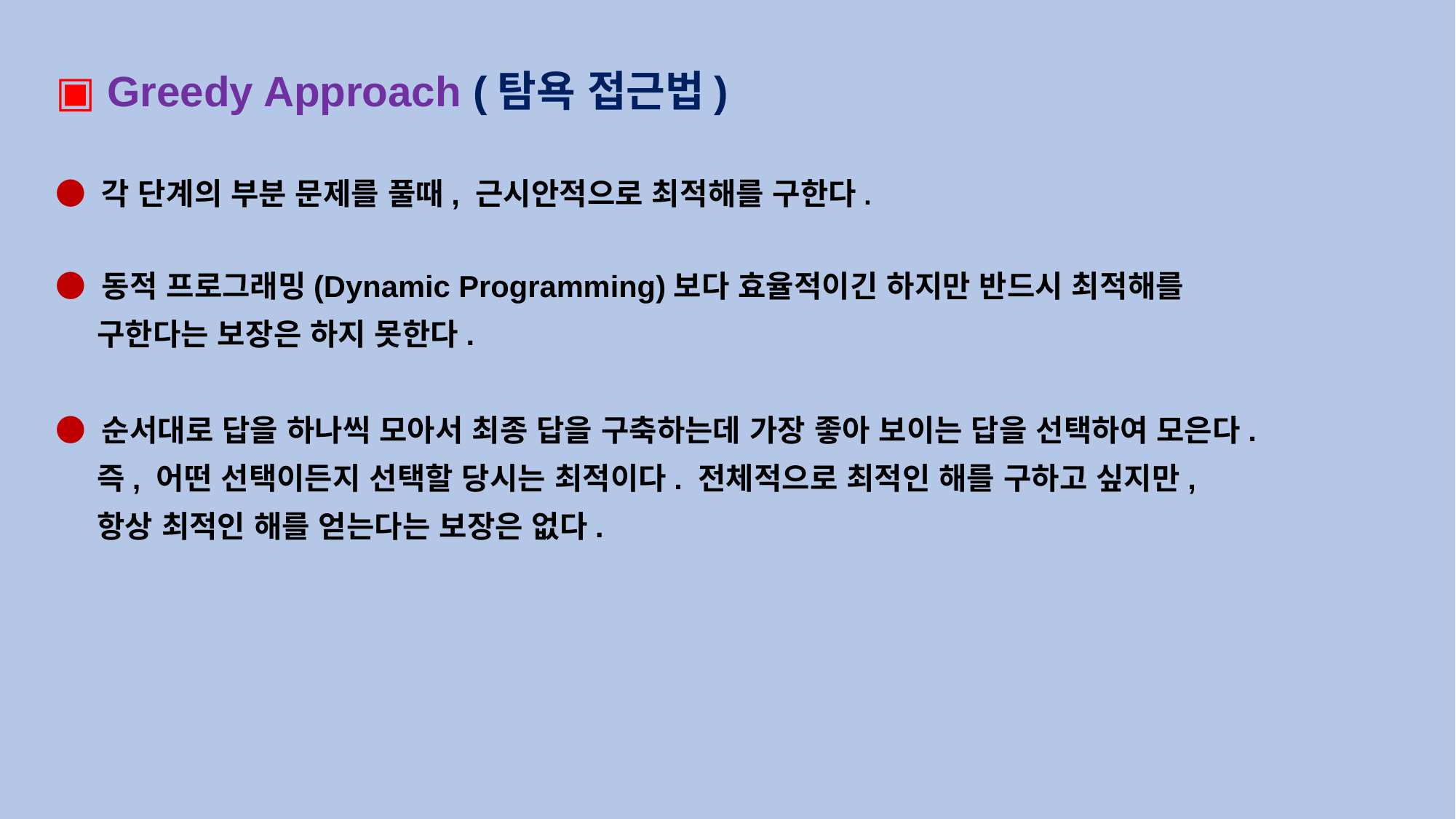

▣ Greedy Approach (탐욕 접근법)

● 각 단계의 부분 문제를 풀때, 근시안적으로 최적해를 구한다.

● 동적 프로그래밍(Dynamic Programming)보다 효율적이긴 하지만 반드시 최적해를
    구한다는 보장은 하지 못한다.

● 순서대로 답을 하나씩 모아서 최종 답을 구축하는데 가장 좋아 보이는 답을 선택하여 모은다.
    즉, 어떤 선택이든지 선택할 당시는 최적이다. 전체적으로 최적인 해를 구하고 싶지만,
    항상 최적인 해를 얻는다는 보장은 없다.